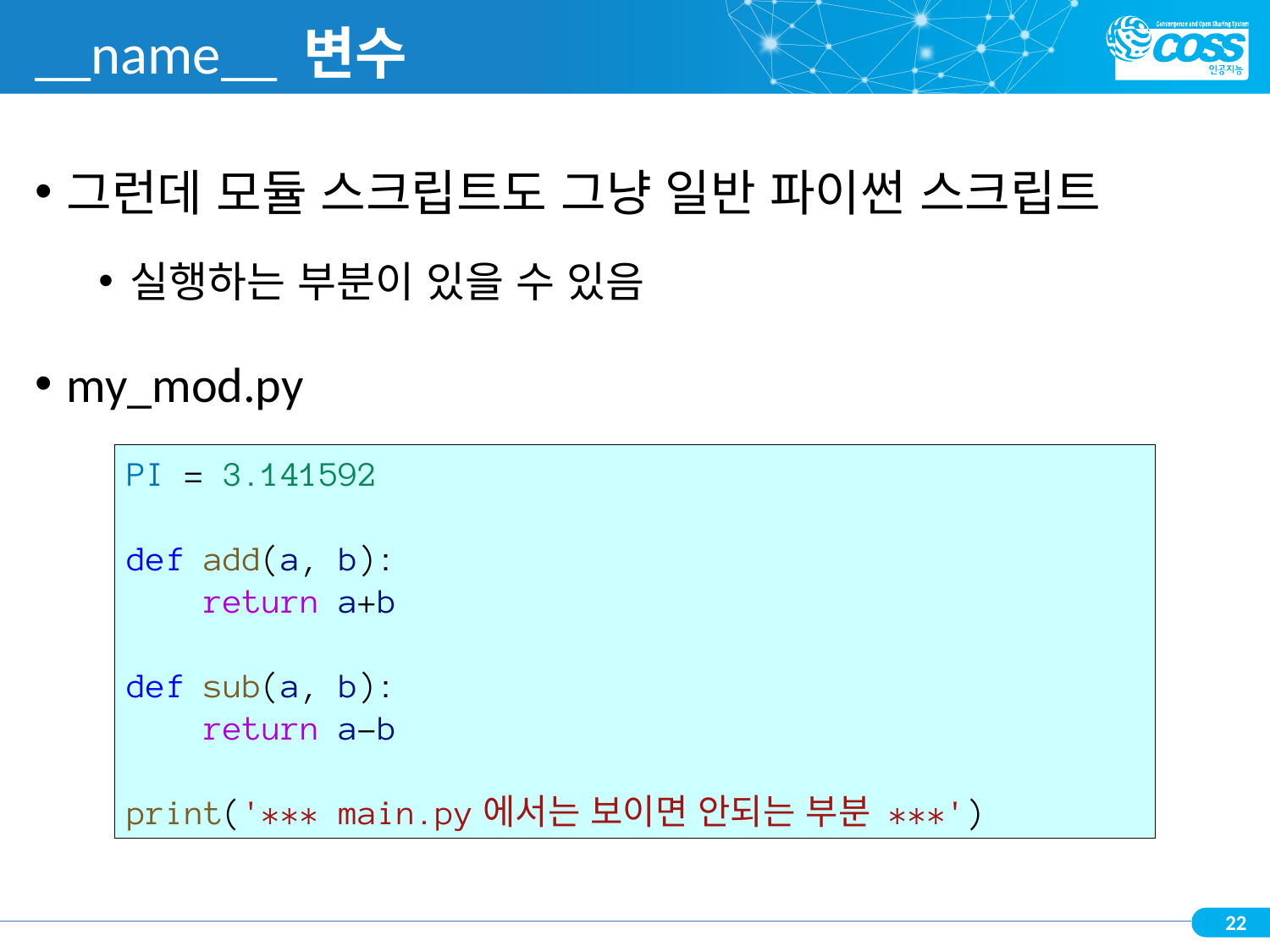

# __name__ 변수
그런데 모듈 스크립트도 그냥 일반 파이썬 스크립트
실행하는 부분이 있을 수 있음
my_mod.py

PI = 3.141592
def add(a, b):
    return a+b
def sub(a, b):
    return a-b

print('*** main.py에서는 보이면 안되는 부분 ***')
22